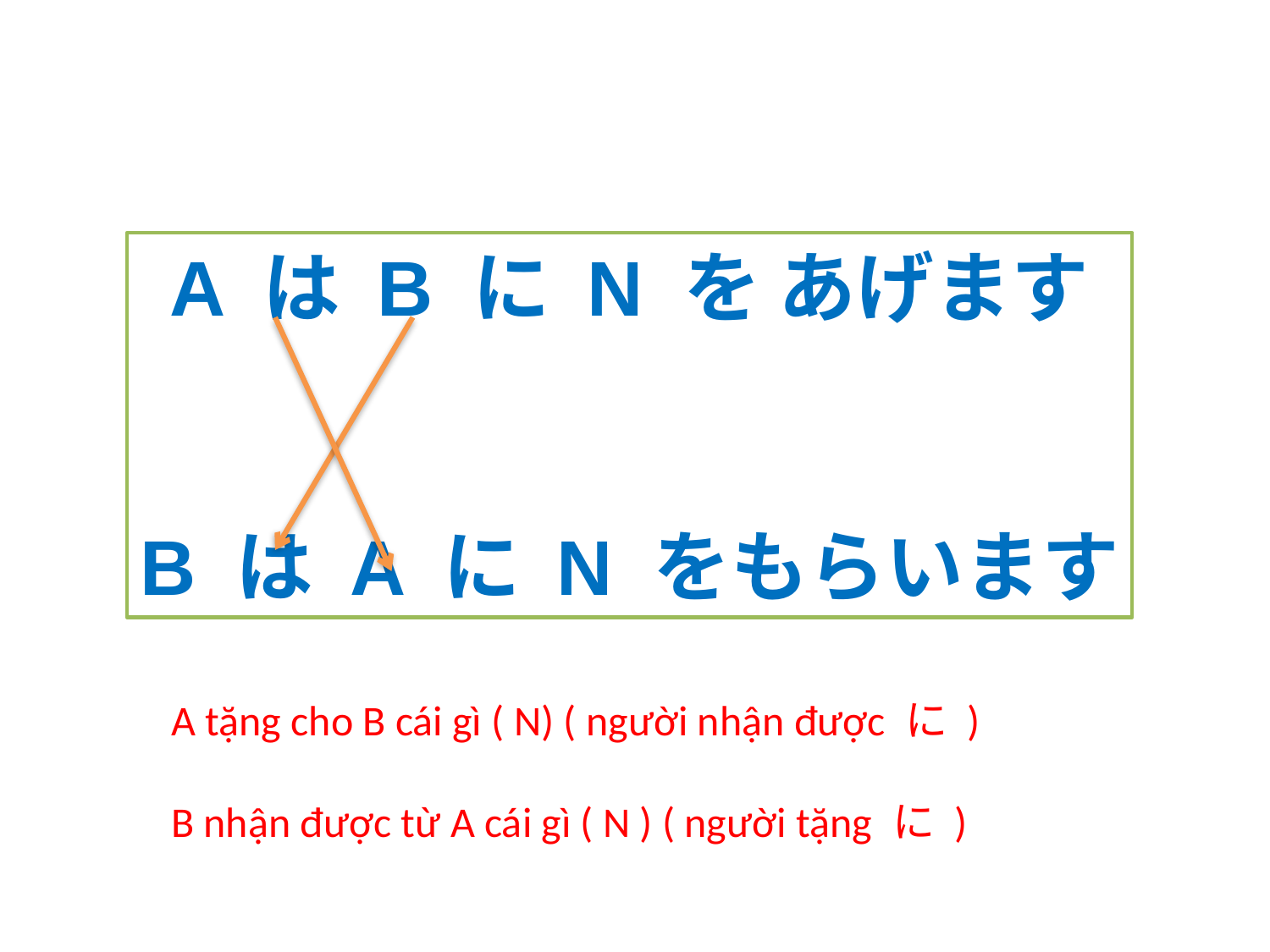

A は B に N を あげます

B は A に N をもらいます
A tặng cho B cái gì ( N) ( người nhận được に )

B nhận được từ A cái gì ( N ) ( người tặng に )